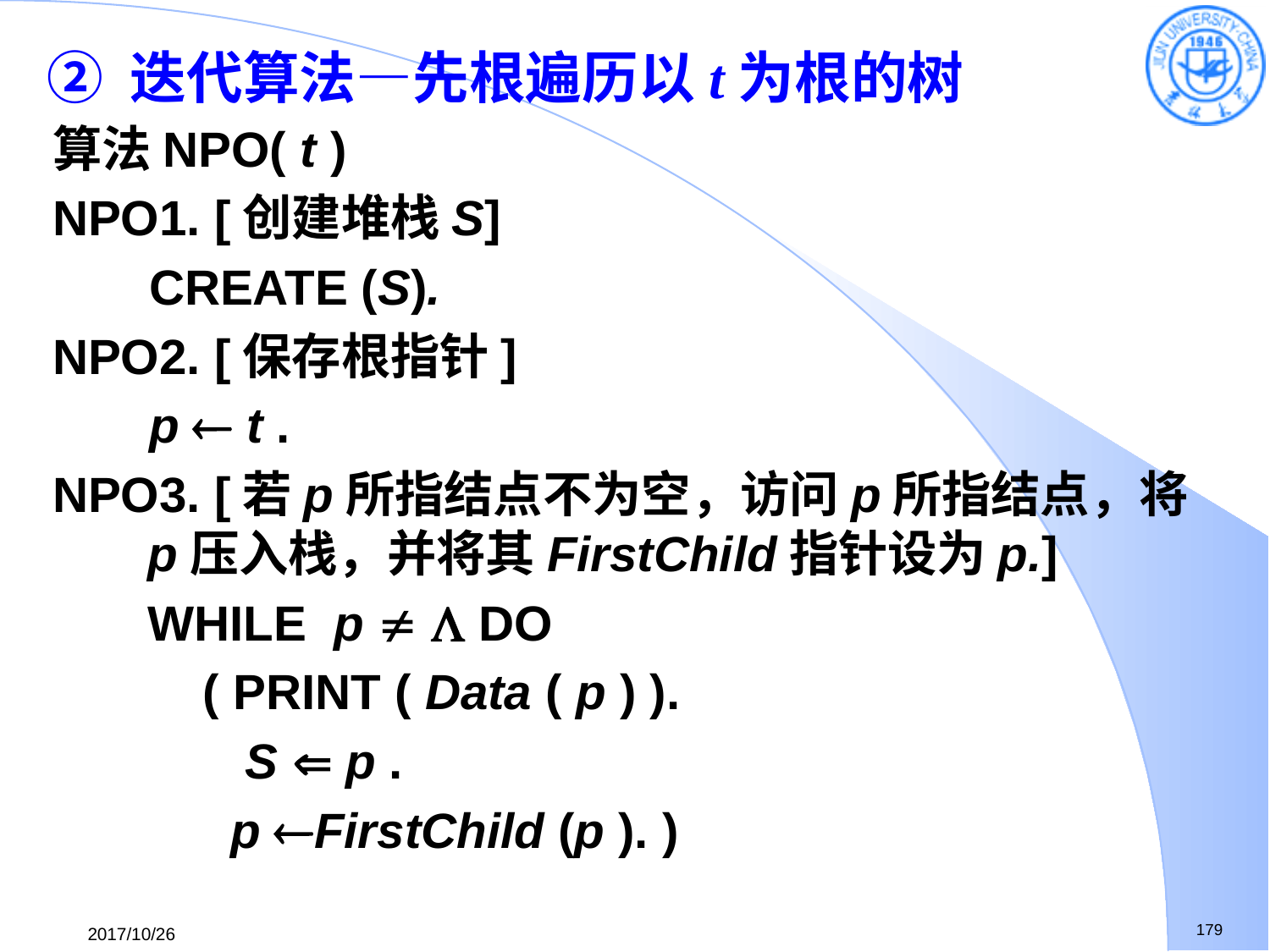

② 迭代算法—先根遍历以t为根的树
算法NPO( t )
NPO1. [创建堆栈S]
       CREATE (S).
NPO2. [保存根指针]
       p ← t .
NPO3. [若p所指结点不为空，访问p所指结点，将p压入栈，并将其FirstChild指针设为p.]
	WHILE  p ≠ Λ DO
	    ( PRINT ( Data ( p ) ).
              S ⇐ p .
	      p ←FirstChild (p ). )